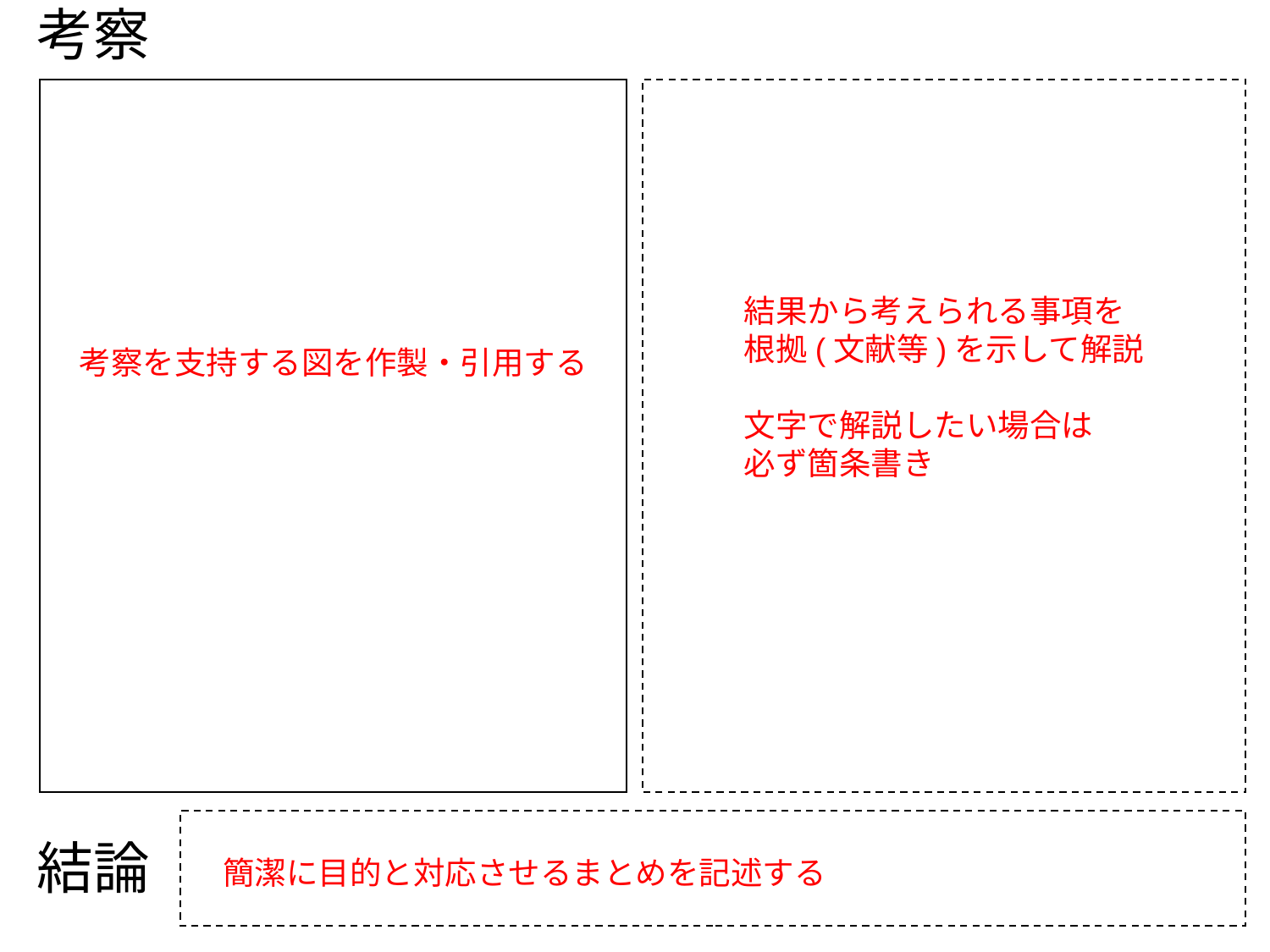

考察

結果から考えられる事項を
根拠(文献等)を示して解説

文字で解説したい場合は
必ず箇条書き
考察を支持する図を作製・引用する

結論
簡潔に目的と対応させるまとめを記述する